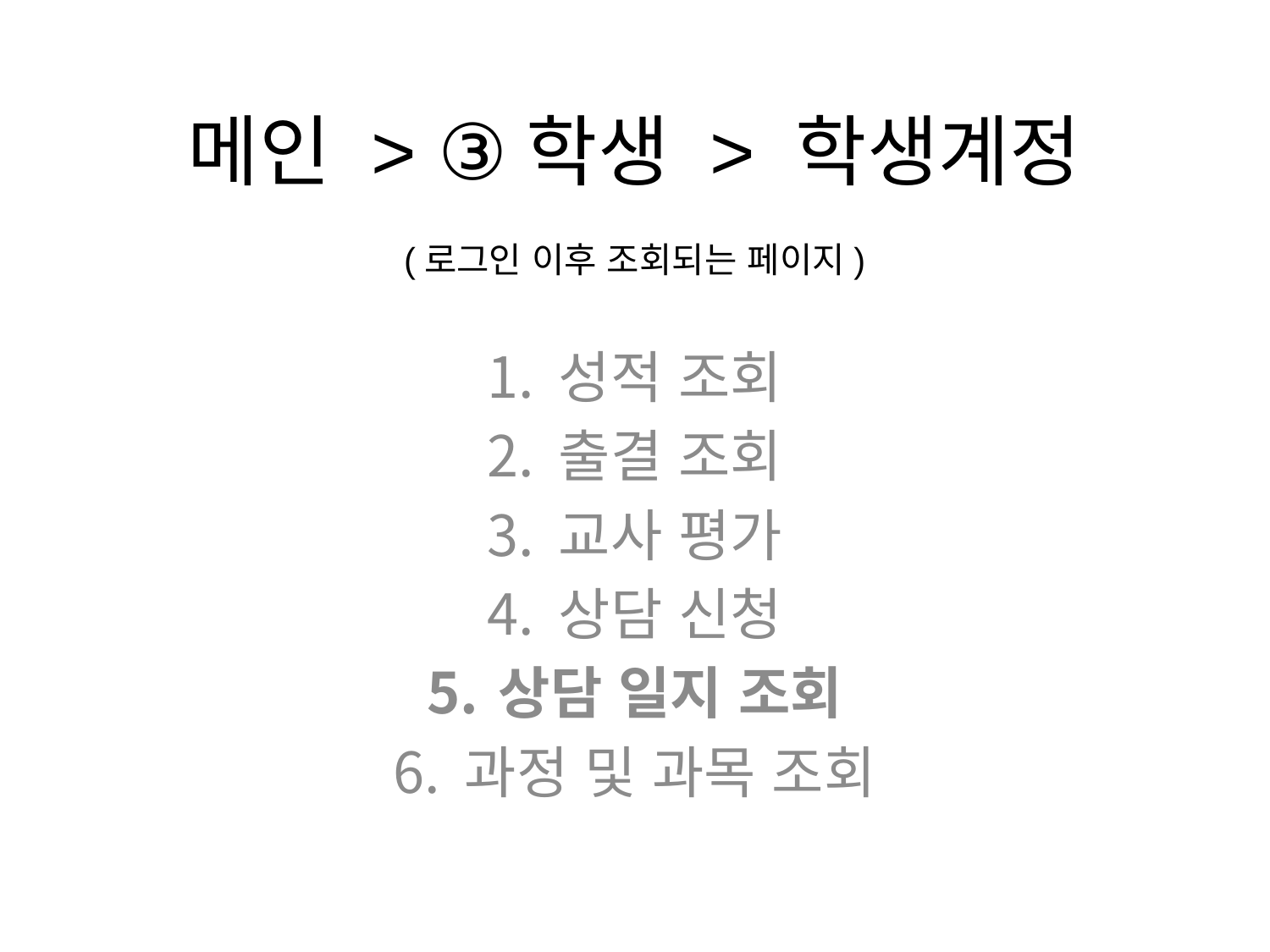

# 메인 > ③학생 > 학생계정 (로그인 이후 조회되는 페이지)

성적 조회
출결 조회
교사 평가
상담 신청
상담 일지 조회
과정 및 과목 조회